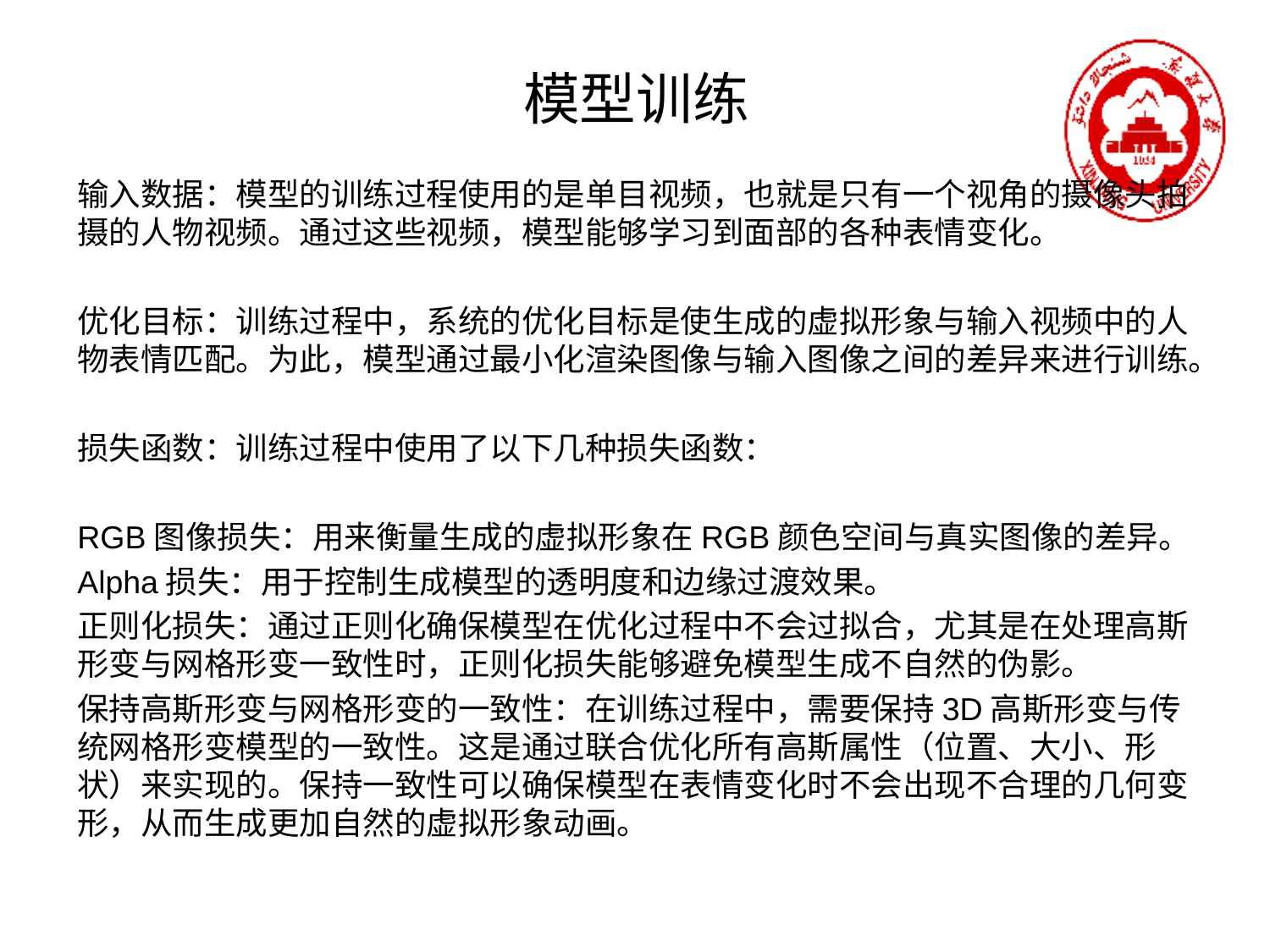

# 模型训练
输入数据：模型的训练过程使用的是单目视频，也就是只有一个视角的摄像头拍摄的人物视频。通过这些视频，模型能够学习到面部的各种表情变化。

优化目标：训练过程中，系统的优化目标是使生成的虚拟形象与输入视频中的人物表情匹配。为此，模型通过最小化渲染图像与输入图像之间的差异来进行训练。

损失函数：训练过程中使用了以下几种损失函数：

RGB图像损失：用来衡量生成的虚拟形象在RGB颜色空间与真实图像的差异。
Alpha损失：用于控制生成模型的透明度和边缘过渡效果。
正则化损失：通过正则化确保模型在优化过程中不会过拟合，尤其是在处理高斯形变与网格形变一致性时，正则化损失能够避免模型生成不自然的伪影。
保持高斯形变与网格形变的一致性：在训练过程中，需要保持3D高斯形变与传统网格形变模型的一致性。这是通过联合优化所有高斯属性（位置、大小、形状）来实现的。保持一致性可以确保模型在表情变化时不会出现不合理的几何变形，从而生成更加自然的虚拟形象动画。